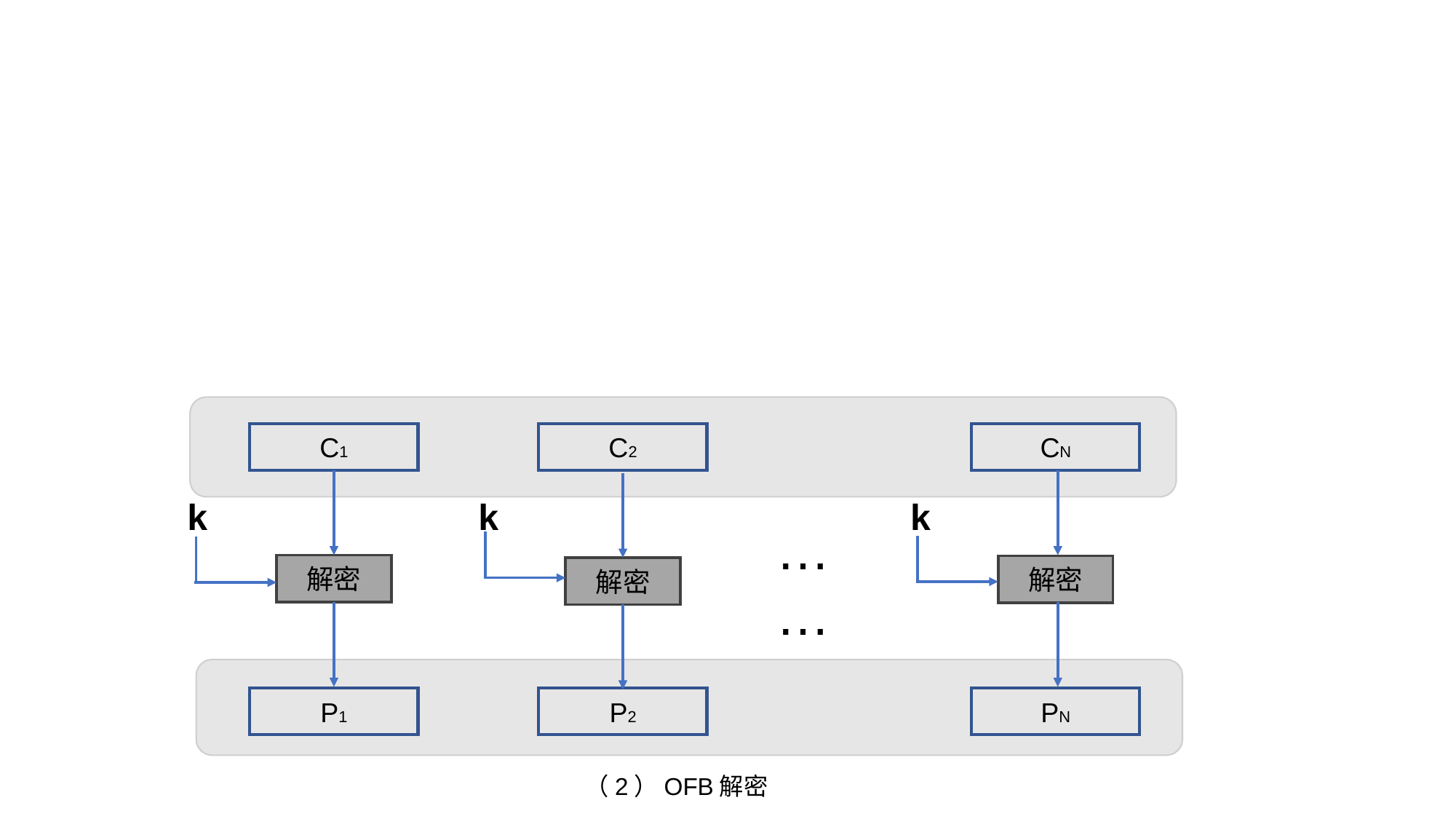

C1
C2
CN
k
k
k
解密
解密
解密
……

P1
P2
PN
（2）OFB解密